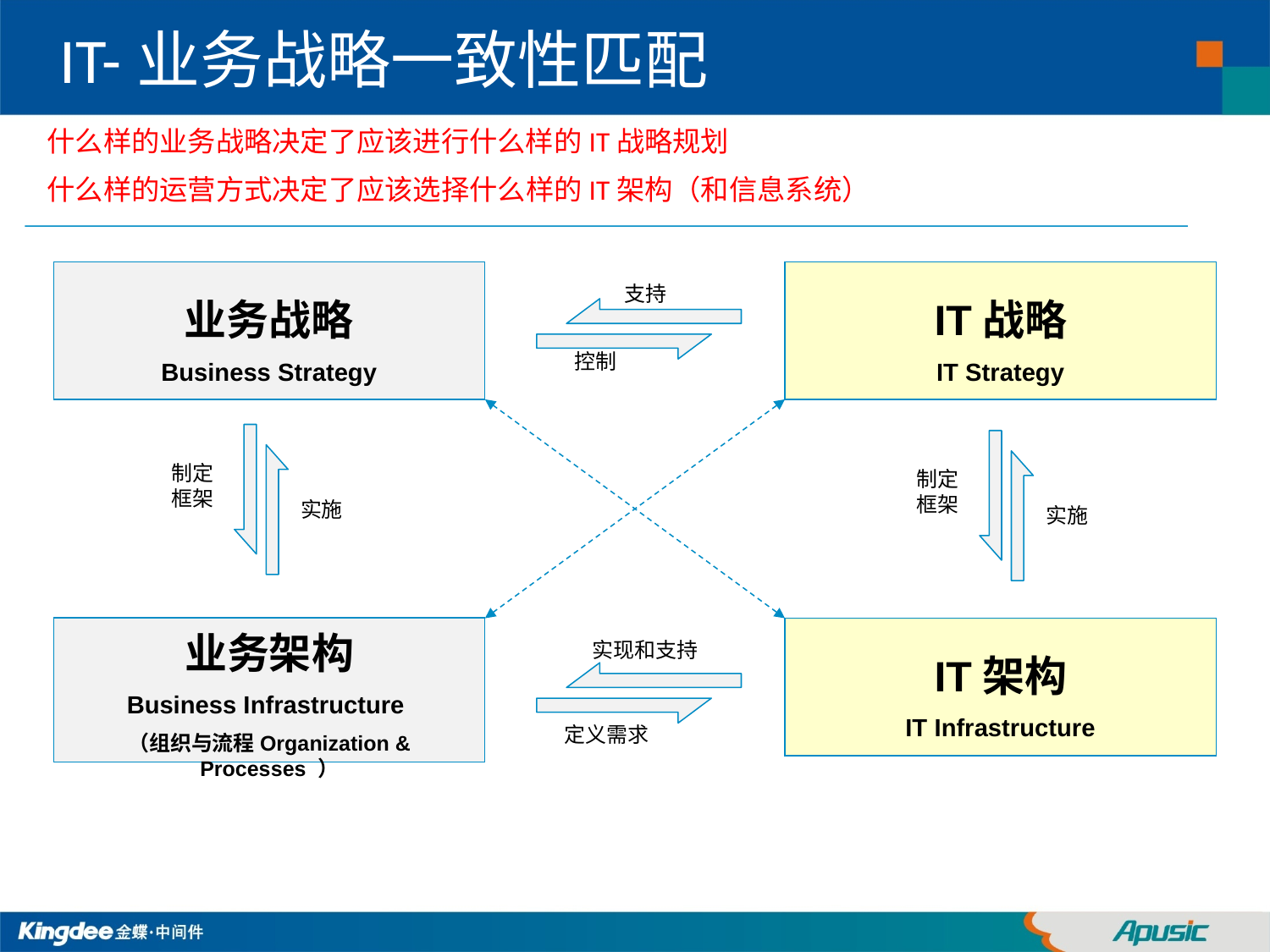

# IT-业务战略一致性匹配
什么样的业务战略决定了应该进行什么样的IT战略规划
什么样的运营方式决定了应该选择什么样的IT架构（和信息系统）

业务战略
Business Strategy

支持
IT战略
IT Strategy

控制

制定框架
制定框架

实施
实施

业务架构
Business Infrastructure
（组织与流程Organization & Processes ）

实现和支持
IT架构
IT Infrastructure

定义需求